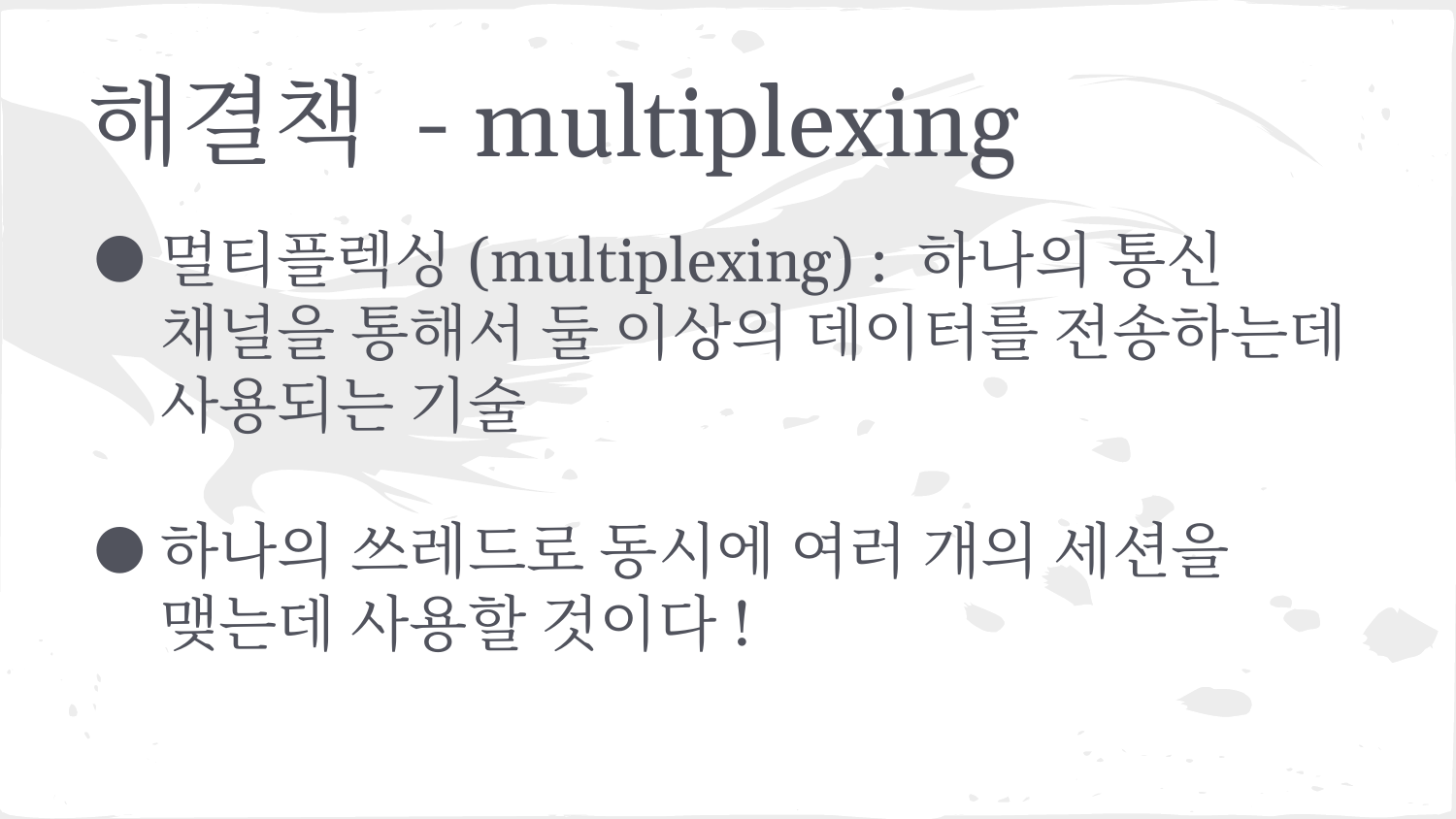

# 해결책 - multiplexing
멀티플렉싱(multiplexing) : 하나의 통신 채널을 통해서 둘 이상의 데이터를 전송하는데 사용되는 기술

하나의 쓰레드로 동시에 여러 개의 세션을 맺는데 사용할 것이다!